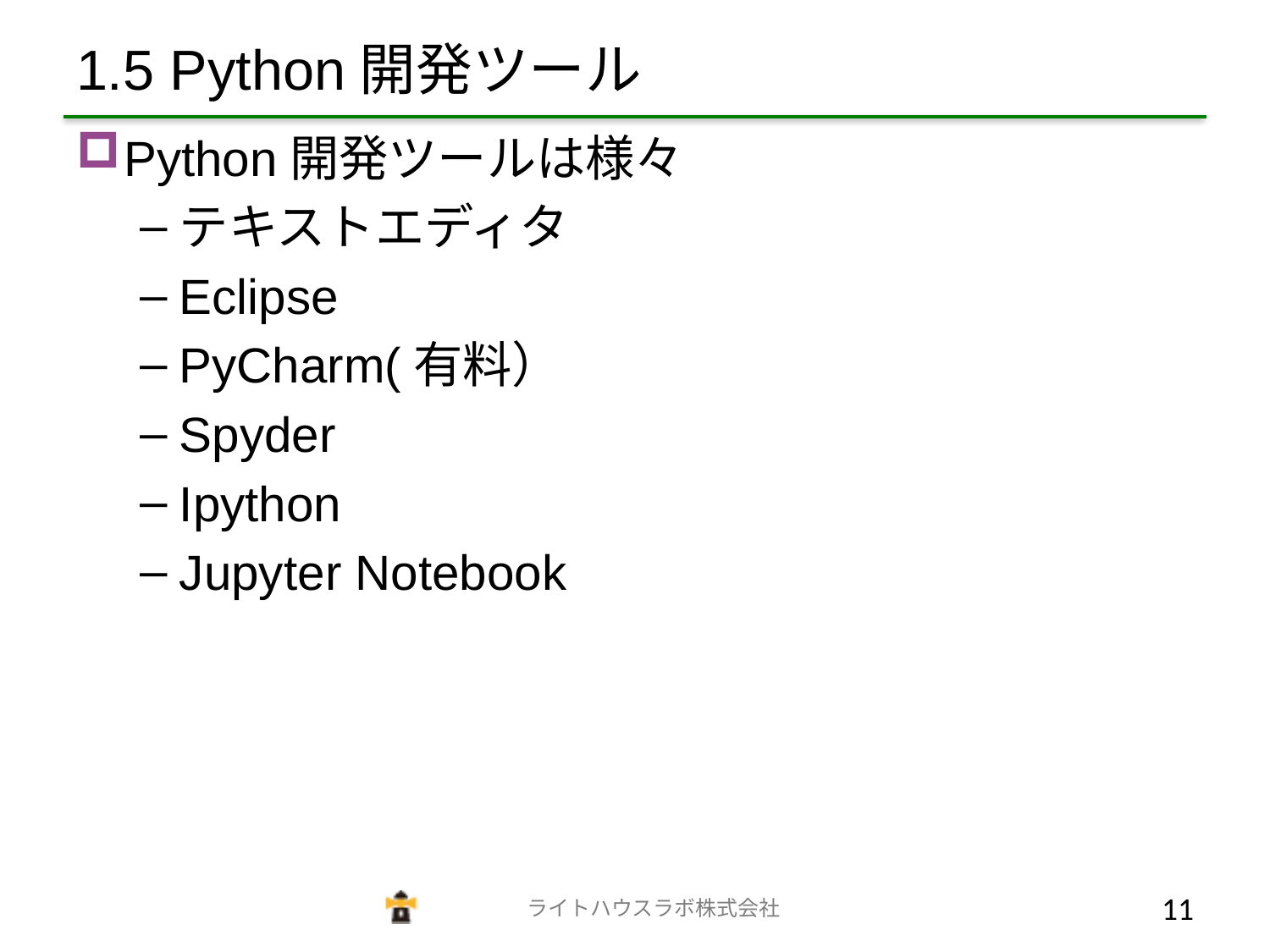

# 1.5 Python開発ツール
Python開発ツールは様々
テキストエディタ
Eclipse
PyCharm(有料）
Spyder
Ipython
Jupyter Notebook

　　　　　　　　　　　　　ライトハウスラボ株式会社
11